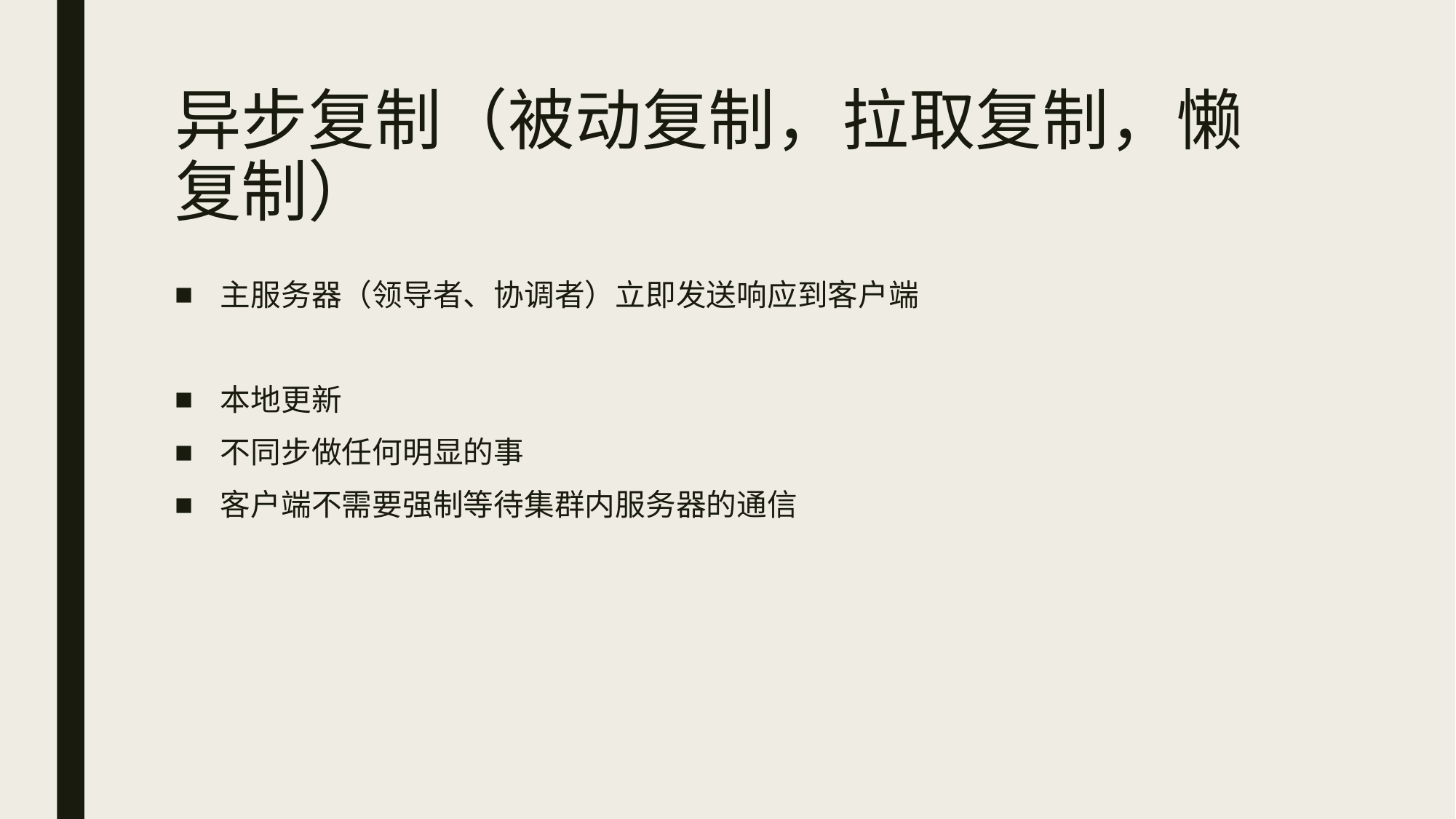

# 异步复制（被动复制，拉取复制，懒复制）
主服务器（领导者、协调者）立即发送响应到客户端

本地更新
不同步做任何明显的事
客户端不需要强制等待集群内服务器的通信